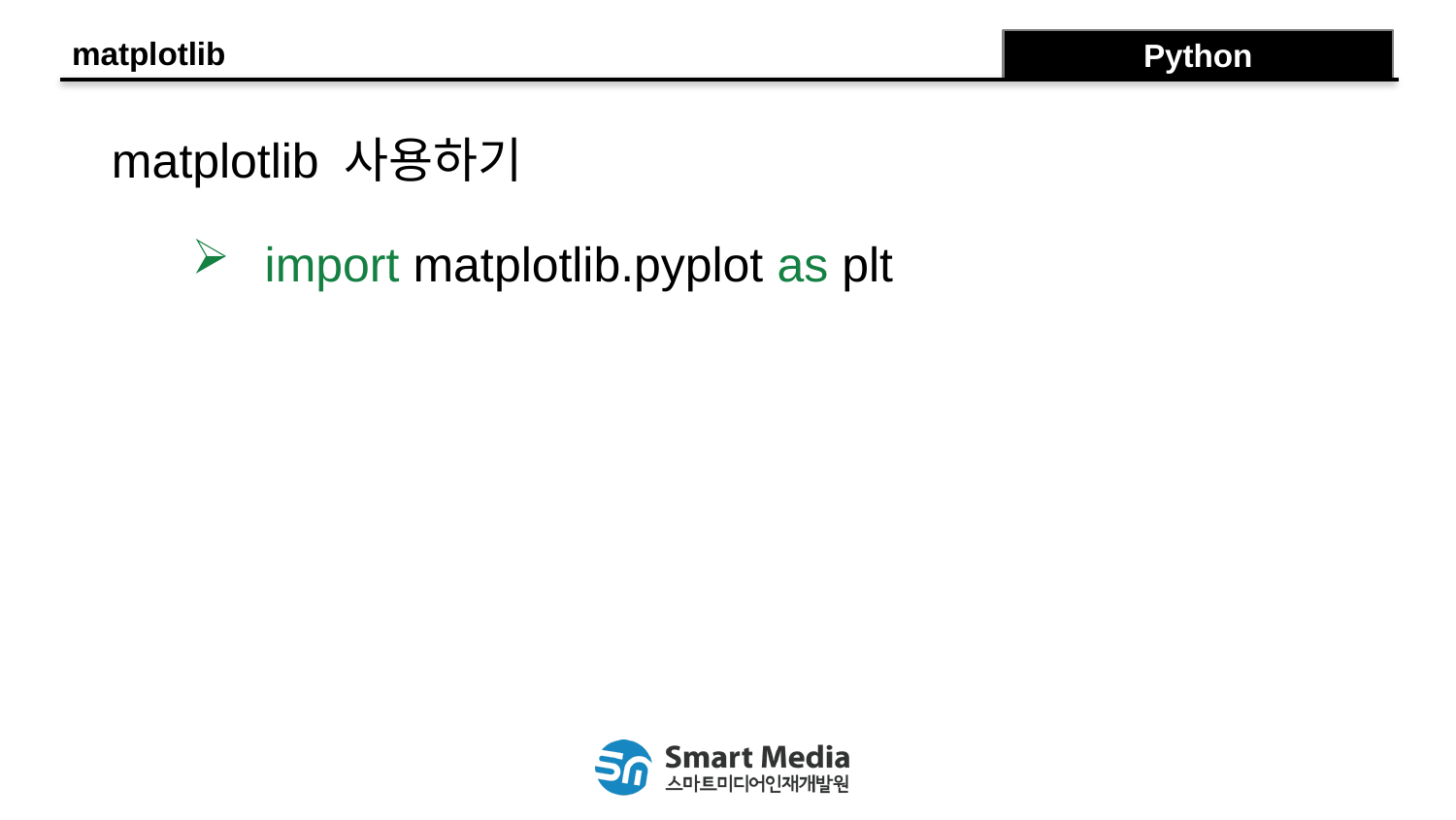

matplotlib
Python
matplotlib 사용하기
import matplotlib.pyplot as plt